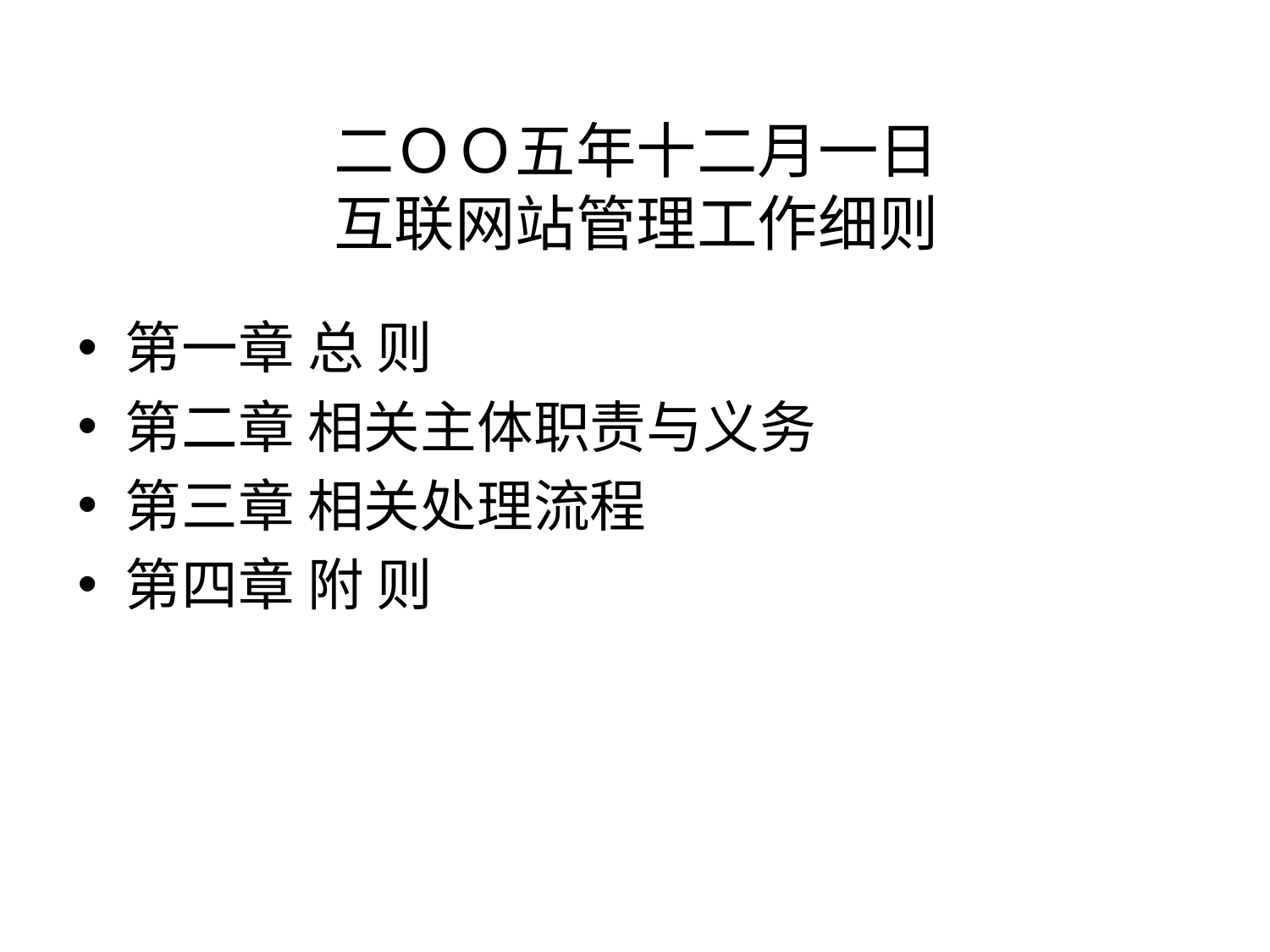

# 二ＯＯ五年十二月一日 互联网站管理工作细则
第一章 总 则
第二章 相关主体职责与义务
第三章 相关处理流程
第四章 附 则